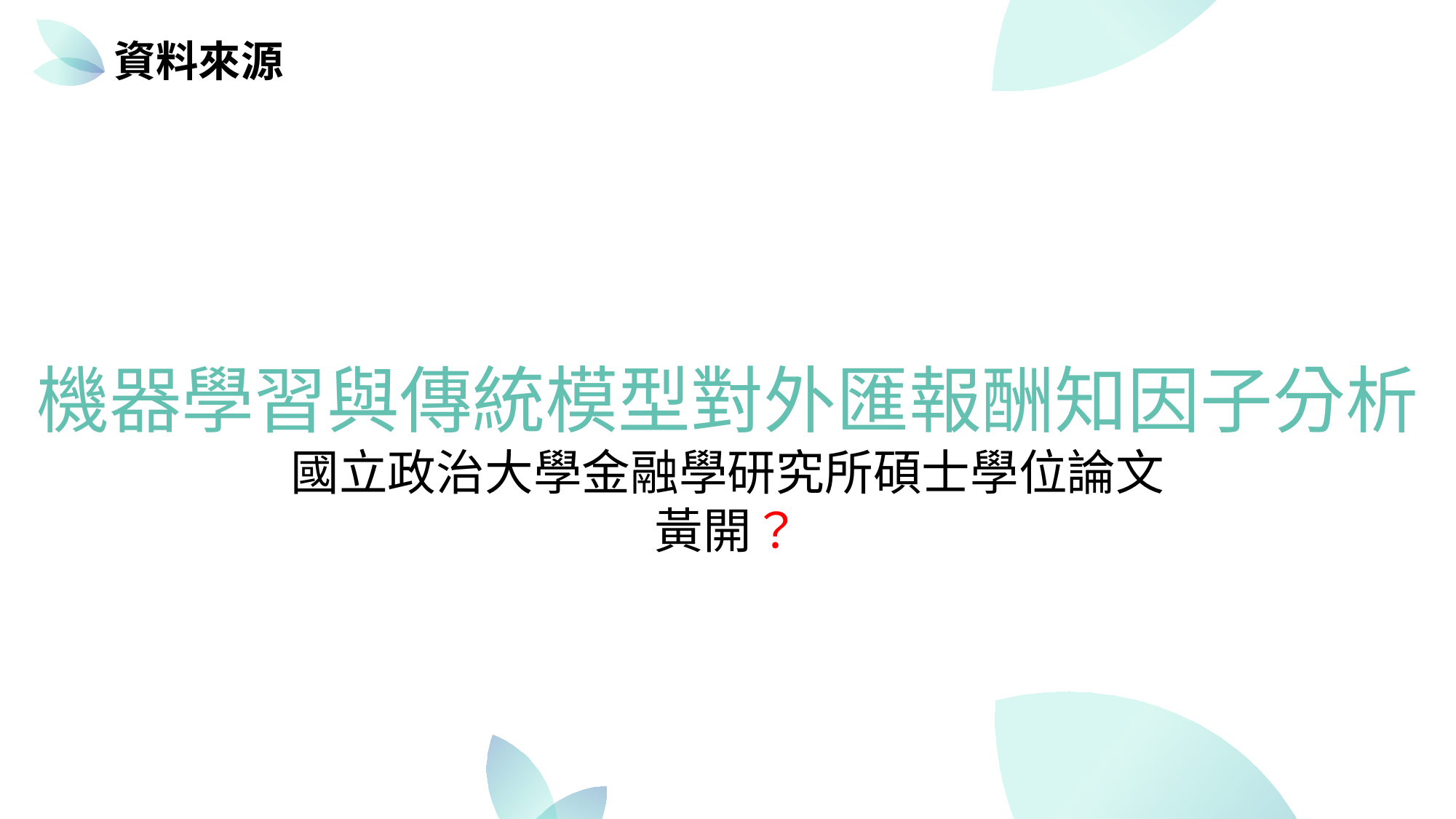

資料來源
機器學習與傳統模型對外匯報酬知因子分析
國立政治大學金融學研究所碩士學位論文
黃開？